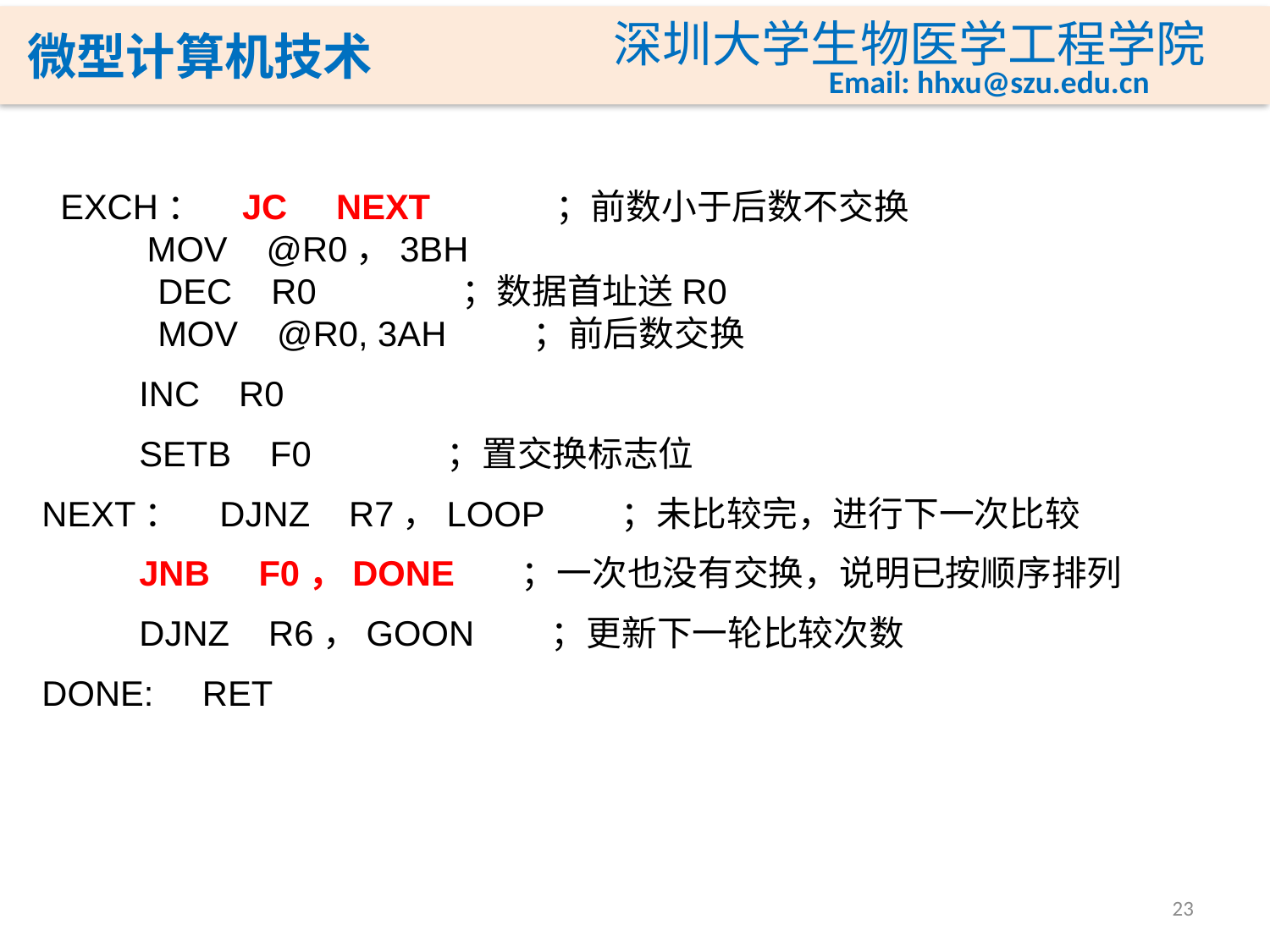

EXCH：    JC     NEXT            ；前数小于后数不交换
          MOV    @R0，3BH
          DEC    R0              ；数据首址送R0
          MOV    @R0, 3AH        ；前后数交换
             INC    R0
             SETB    F0             ；置交换标志位
   NEXT：    DJNZ    R7，LOOP       ；未比较完，进行下一次比较
             JNB     F0，DONE      ；一次也没有交换，说明已按顺序排列
             DJNZ    R6，GOON       ；更新下一轮比较次数
   DONE:     RET
23